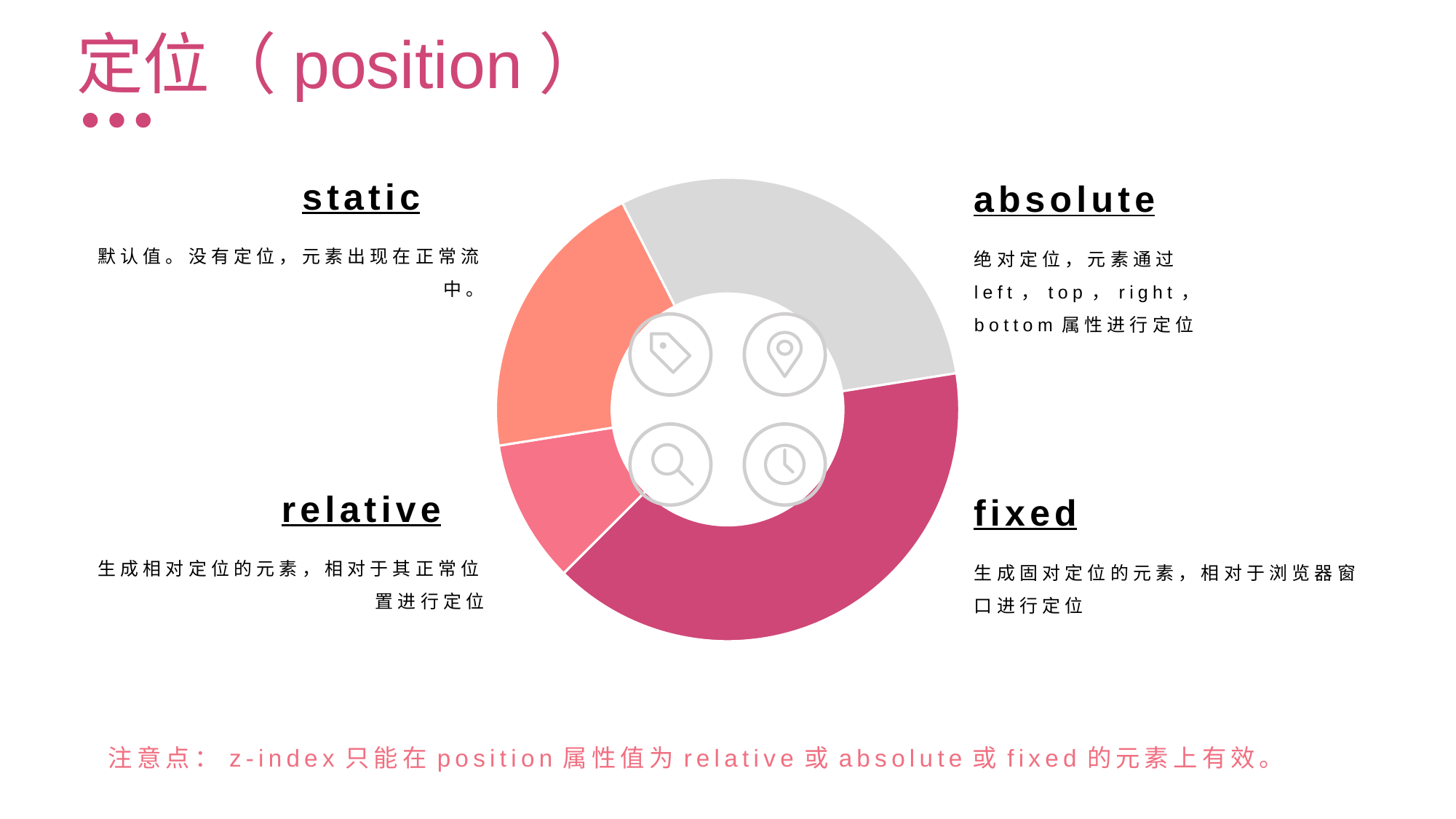

定位（position）

### Chart

| Category | 销售额 |
|---|---|
| 第一季度 | 10.0 |
| 第二季度 | 20.0 |
| 第三季度 | 30.0 |
| 第四季度 | 40.0 |
static
默认值。没有定位，元素出现在正常流中。
absolute
绝对定位，元素通过left，top，right，
bottom属性进行定位
fixed
生成固对定位的元素，相对于浏览器窗口进行定位
relative
生成相对定位的元素，相对于其正常位置进行定位

注意点：z-index只能在position属性值为relative或absolute或fixed的元素上有效。